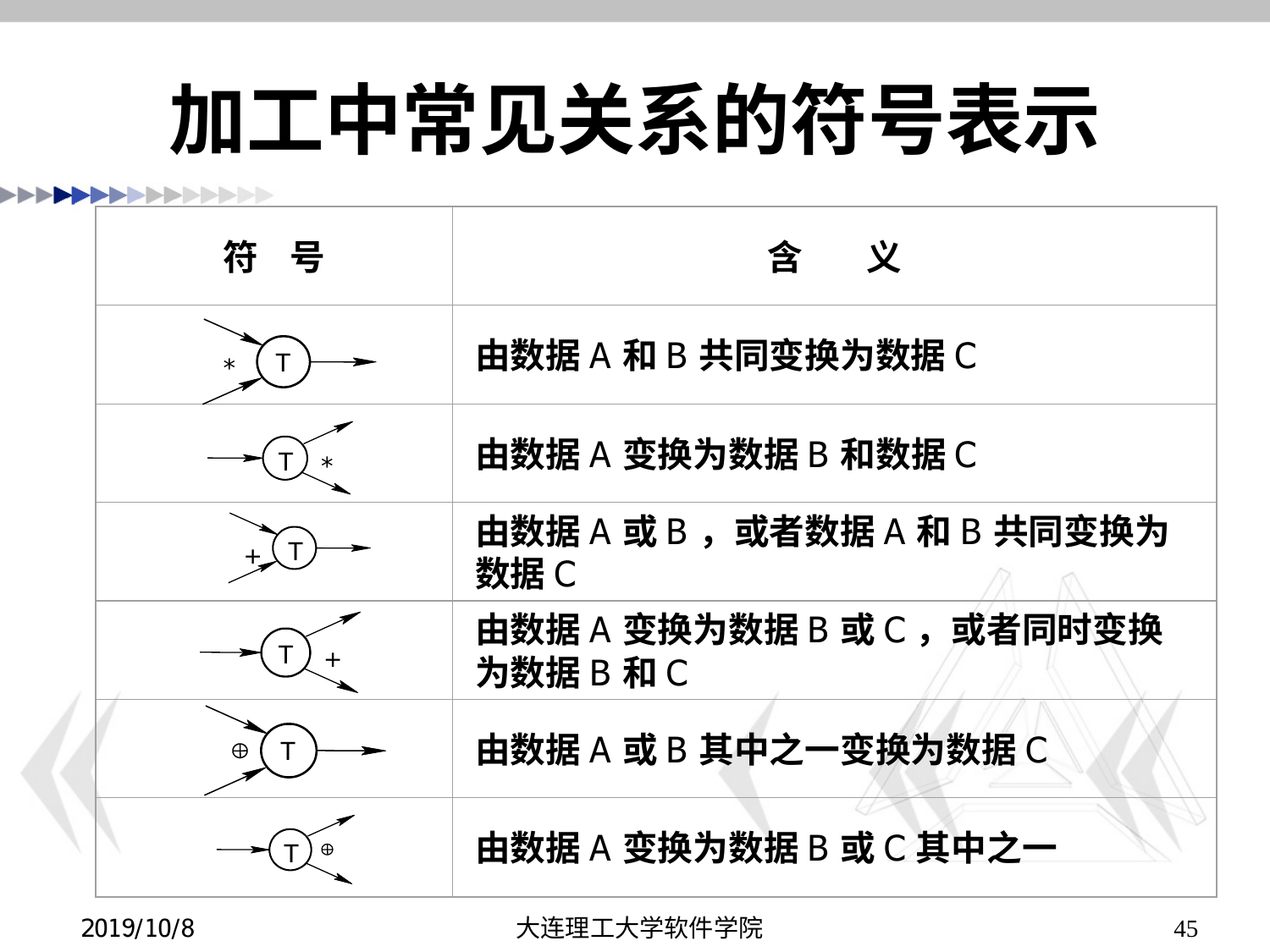

# 加工中常见关系的符号表示

符    号

含        义

由数据A和B共同变换为数据C

由数据A变换为数据B和数据C

由数据A或B，或者数据A和B共同变换为数据C

由数据A变换为数据B或C，或者同时变换为数据B和C

由数据A或B其中之一变换为数据C

由数据A变换为数据B或C其中之一

T
*

T
*

T
+

T
+

T

T

2019/10/8
大连理工大学软件学院
45